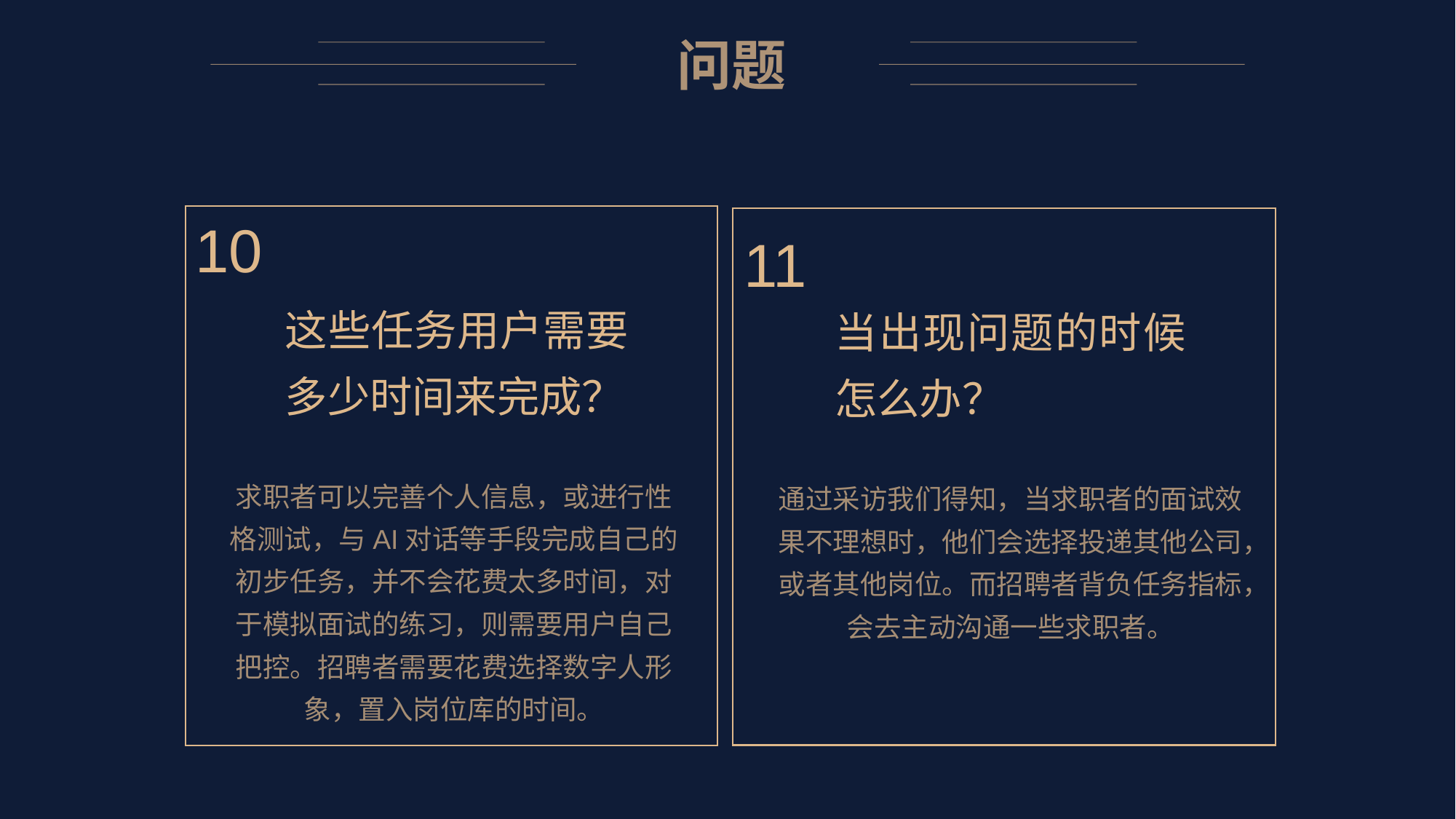

问题
10

这些任务用户需要多少时间来完成？
求职者可以完善个人信息，或进行性格测试，与AI对话等手段完成自己的初步任务，并不会花费太多时间，对于模拟面试的练习，则需要用户自己把控。招聘者需要花费选择数字人形象，置入岗位库的时间。
11

当出现问题的时候怎么办？
通过采访我们得知，当求职者的面试效果不理想时，他们会选择投递其他公司，或者其他岗位。而招聘者背负任务指标，会去主动沟通一些求职者。